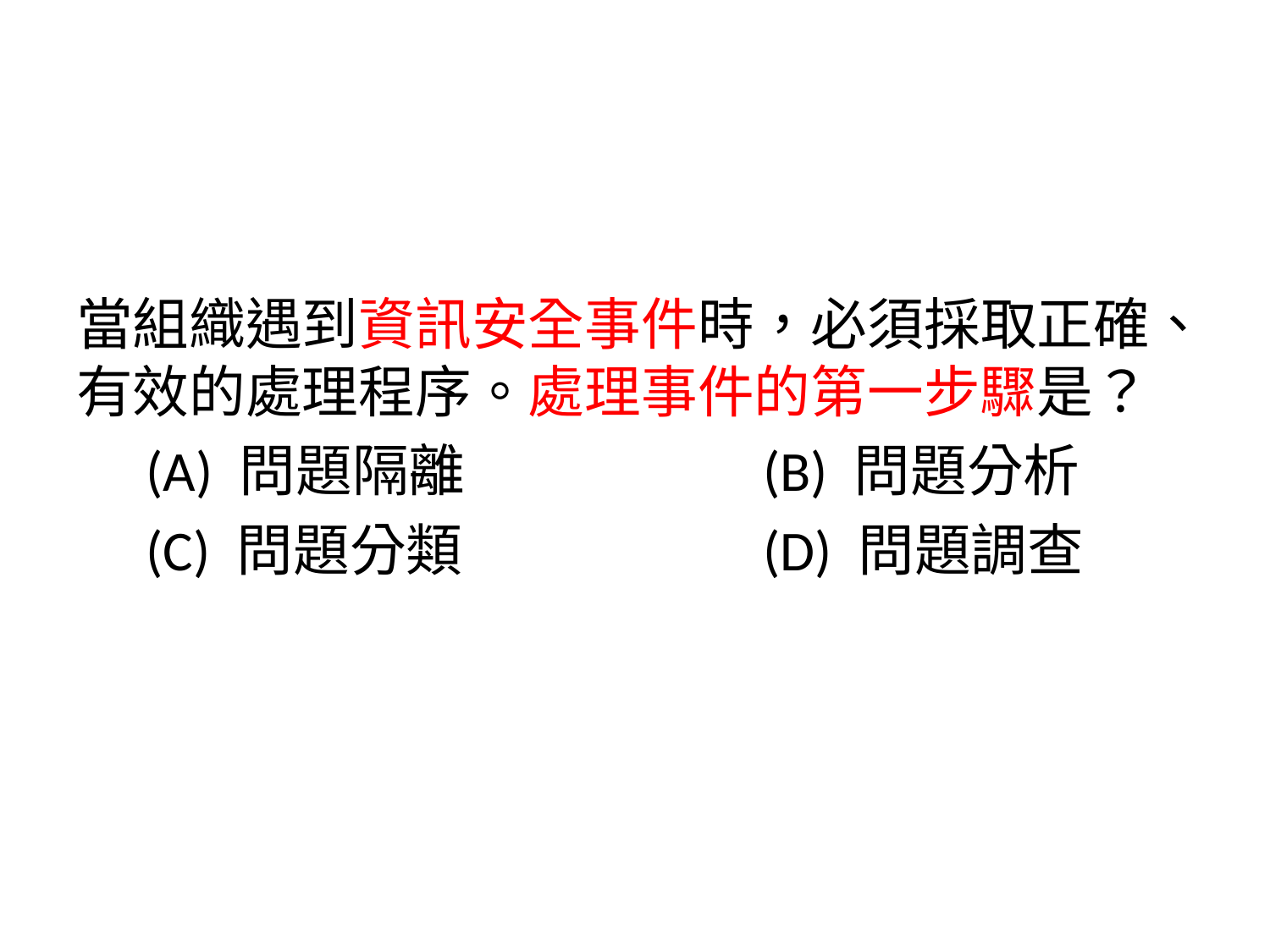

當組織遇到資訊安全事件時，必須採取正確、有效的處理程序。處理事件的第一步驟是？
　(A) 問題隔離 		   (B) 問題分析
　(C) 問題分類		   (D) 問題調查